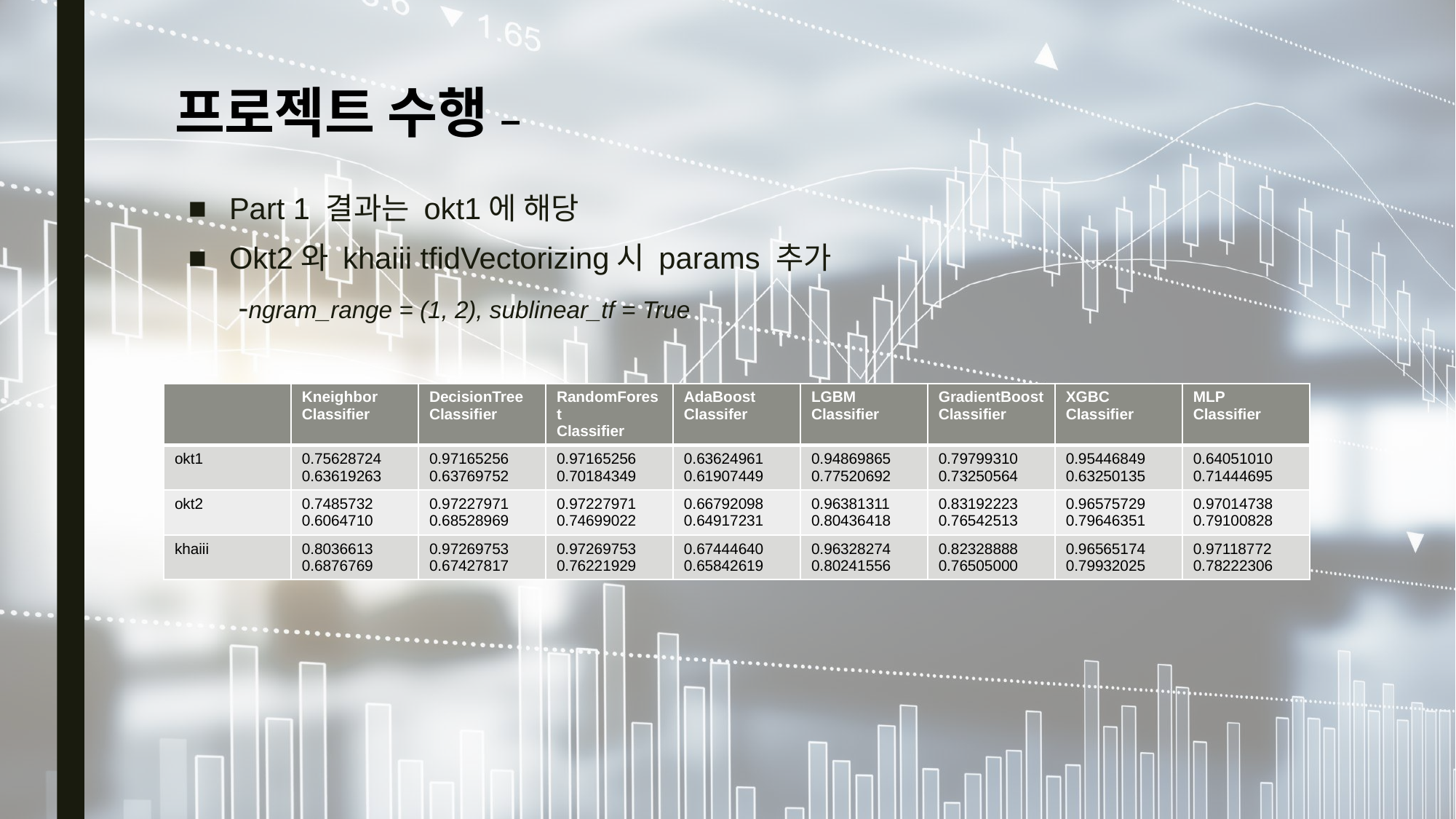

프로젝트 수행 –

Part 1 결과는 okt1에 해당
Okt2와 khaiii tfidVectorizing시 params 추가
      -ngram_range = (1, 2), sublinear_tf = True

|  | Kneighbor Classifier | DecisionTree Classifier | RandomForest Classifier | AdaBoost Classifer | LGBM Classifier | GradientBoost Classifier | XGBC Classifier | MLP Classifier |
| --- | --- | --- | --- | --- | --- | --- | --- | --- |
| okt1 | 0.75628724 0.63619263 | 0.97165256 0.63769752 | 0.97165256 0.70184349 | 0.63624961 0.61907449 | 0.94869865 0.77520692 | 0.79799310 0.73250564 | 0.95446849 0.63250135 | 0.64051010 0.71444695 |
| okt2 | 0.7485732 0.6064710 | 0.97227971 0.68528969 | 0.97227971 0.74699022 | 0.66792098 0.64917231 | 0.96381311 0.80436418 | 0.83192223 0.76542513 | 0.96575729 0.79646351 | 0.97014738 0.79100828 |
| khaiii | 0.8036613 0.6876769 | 0.97269753 0.67427817 | 0.97269753 0.76221929 | 0.67444640 0.65842619 | 0.96328274 0.80241556 | 0.82328888 0.76505000 | 0.96565174 0.79932025 | 0.97118772 0.78222306 |